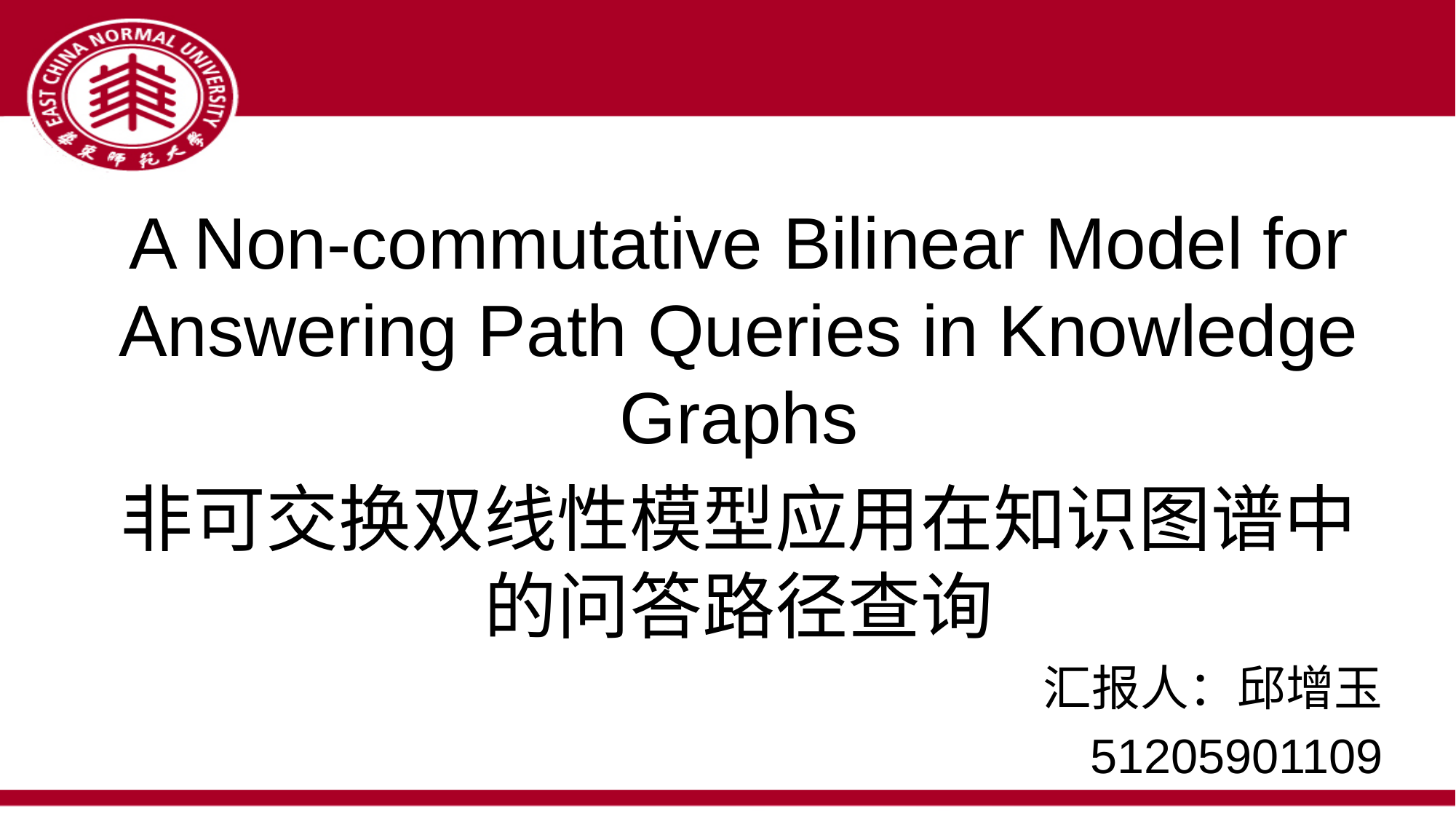

#
A Non-commutative Bilinear Model for Answering Path Queries in Knowledge Graphs
非可交换双线性模型应用在知识图谱中的问答路径查询
汇报人：邱增玉
51205901109